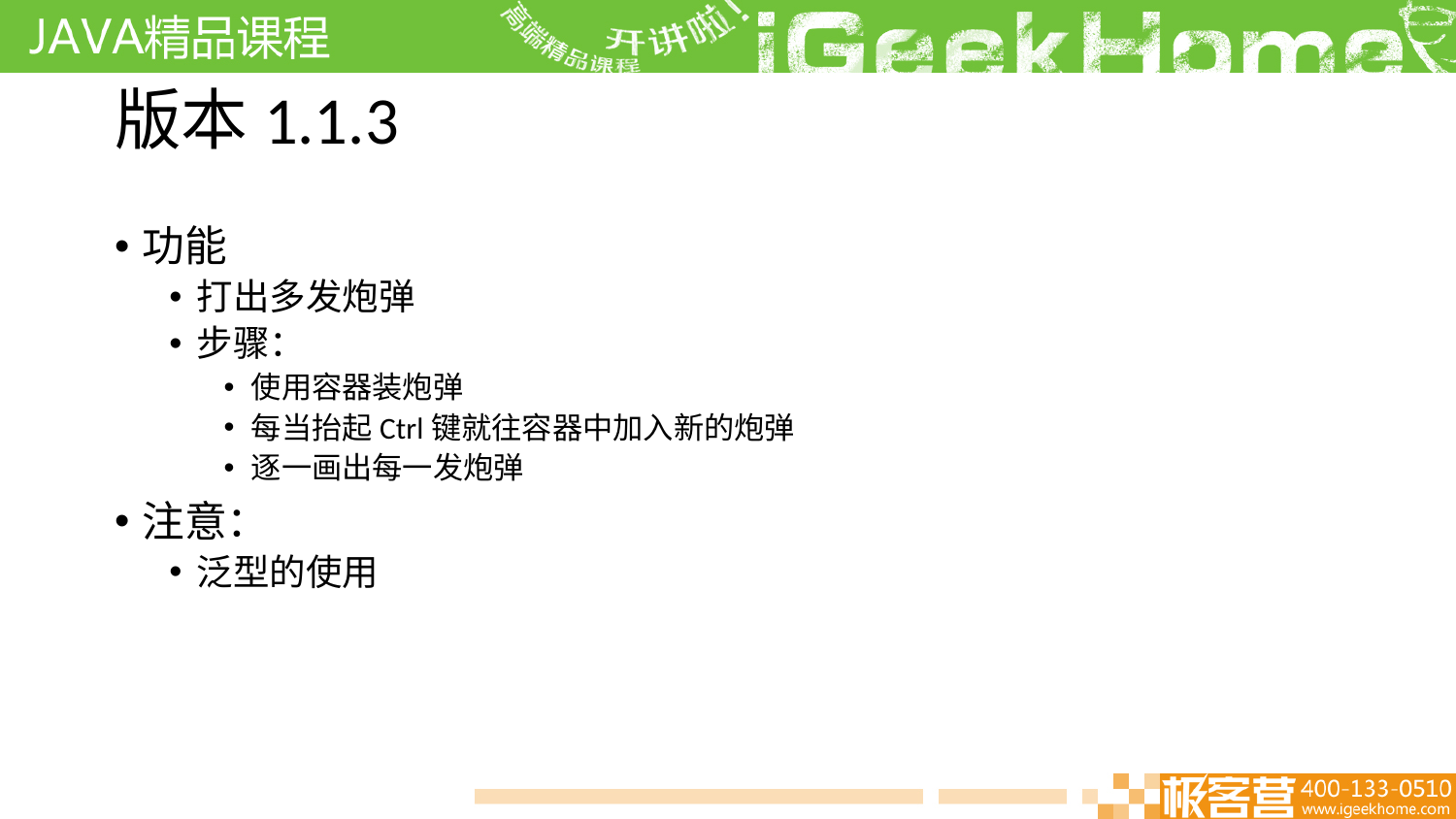

# 版本1.1.3
功能
打出多发炮弹
步骤：
使用容器装炮弹
每当抬起Ctrl键就往容器中加入新的炮弹
逐一画出每一发炮弹
注意：
泛型的使用